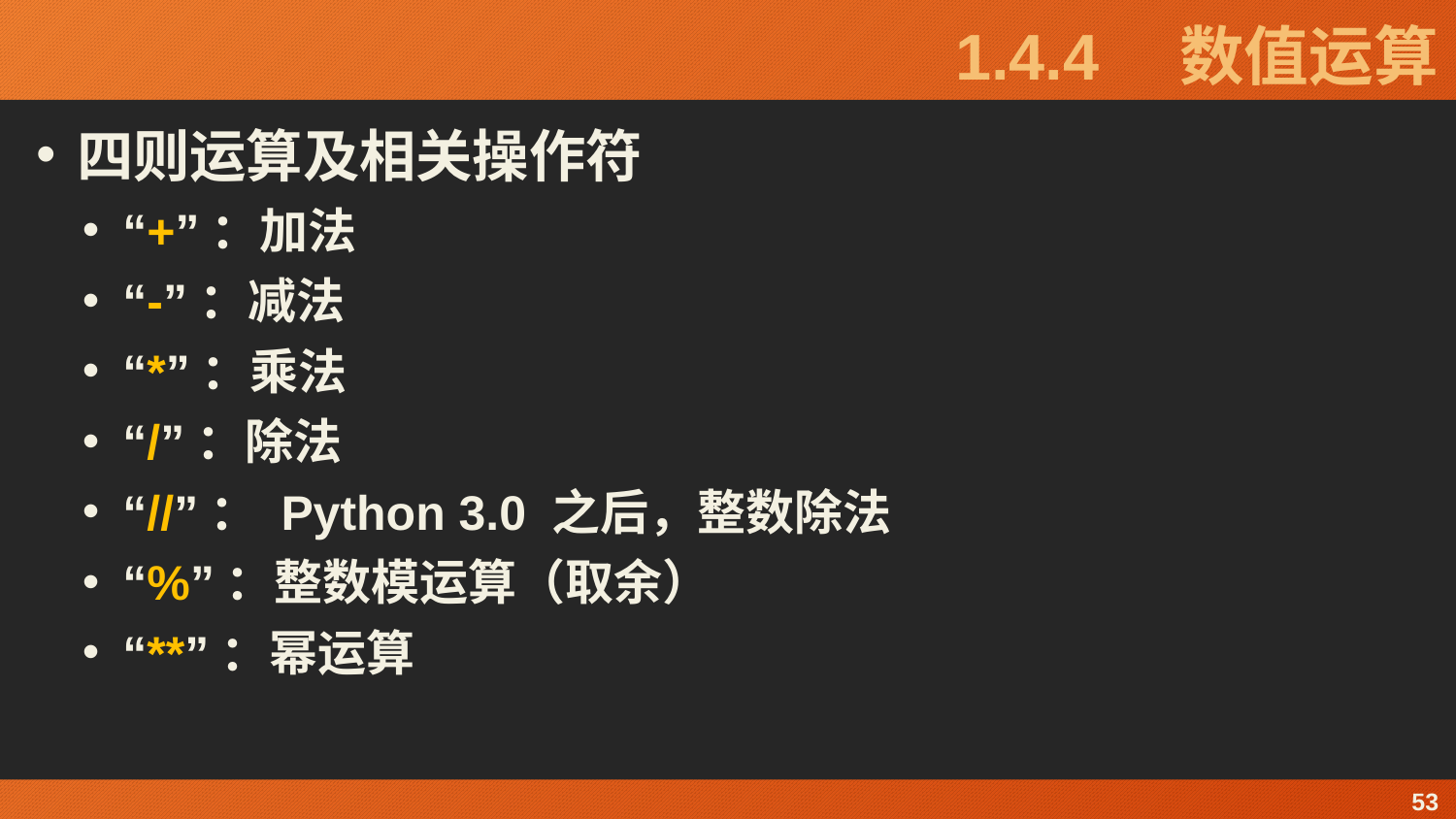

# 1.4.4　数值运算
四则运算及相关操作符
“+”：加法
“-”：减法
“*”：乘法
“/”：除法
“//”： Python 3.0 之后，整数除法
“%”：整数模运算（取余）
“**”：幂运算
53